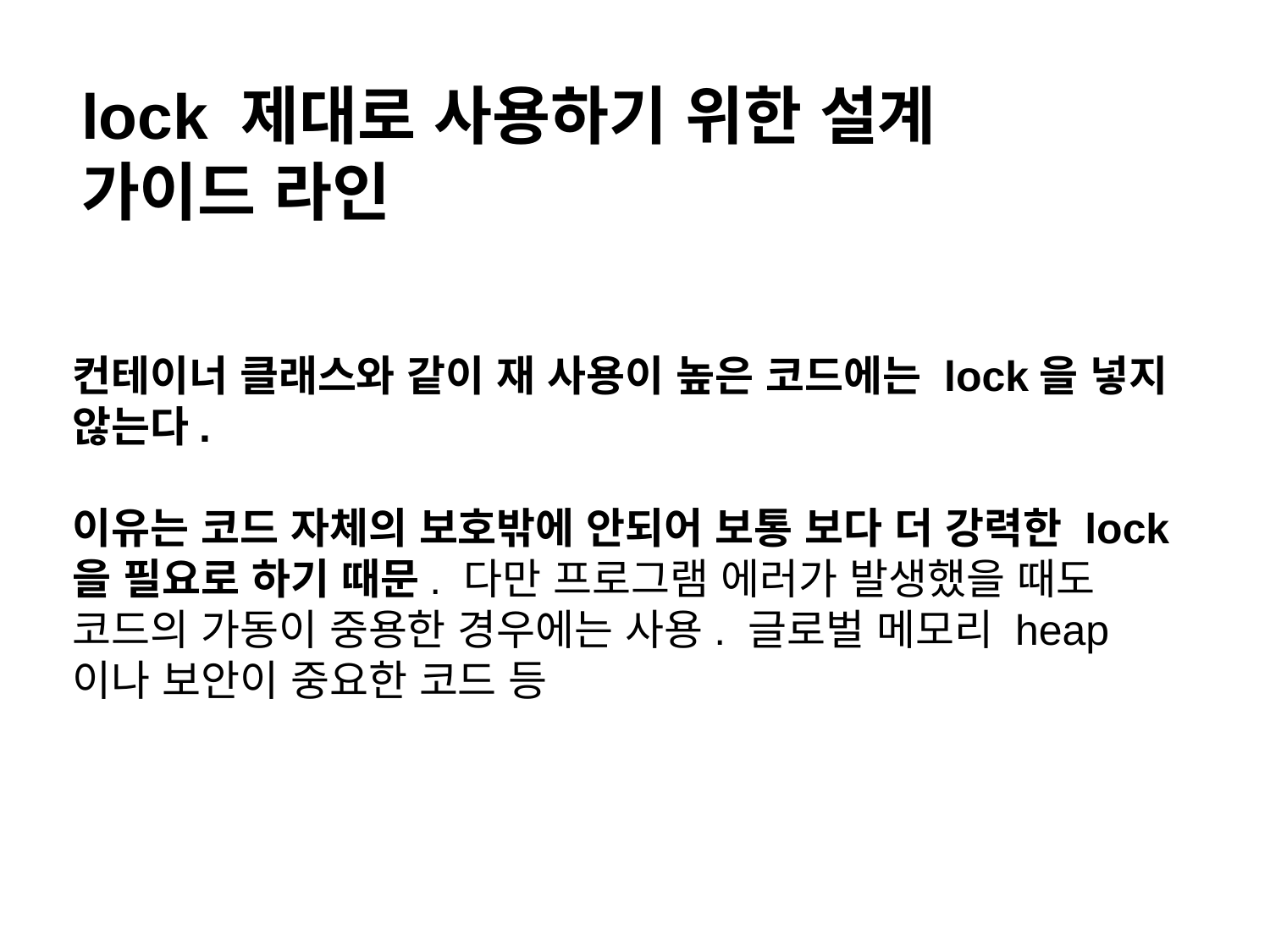

lock 제대로 사용하기 위한 설계 가이드 라인
컨테이너 클래스와 같이 재 사용이 높은 코드에는 lock을 넣지 않는다.

이유는 코드 자체의 보호밖에 안되어 보통 보다 더 강력한 lock을 필요로 하기 때문. 다만 프로그램 에러가 발생했을 때도 코드의 가동이 중용한 경우에는 사용. 글로벌 메모리 heap이나 보안이 중요한 코드 등